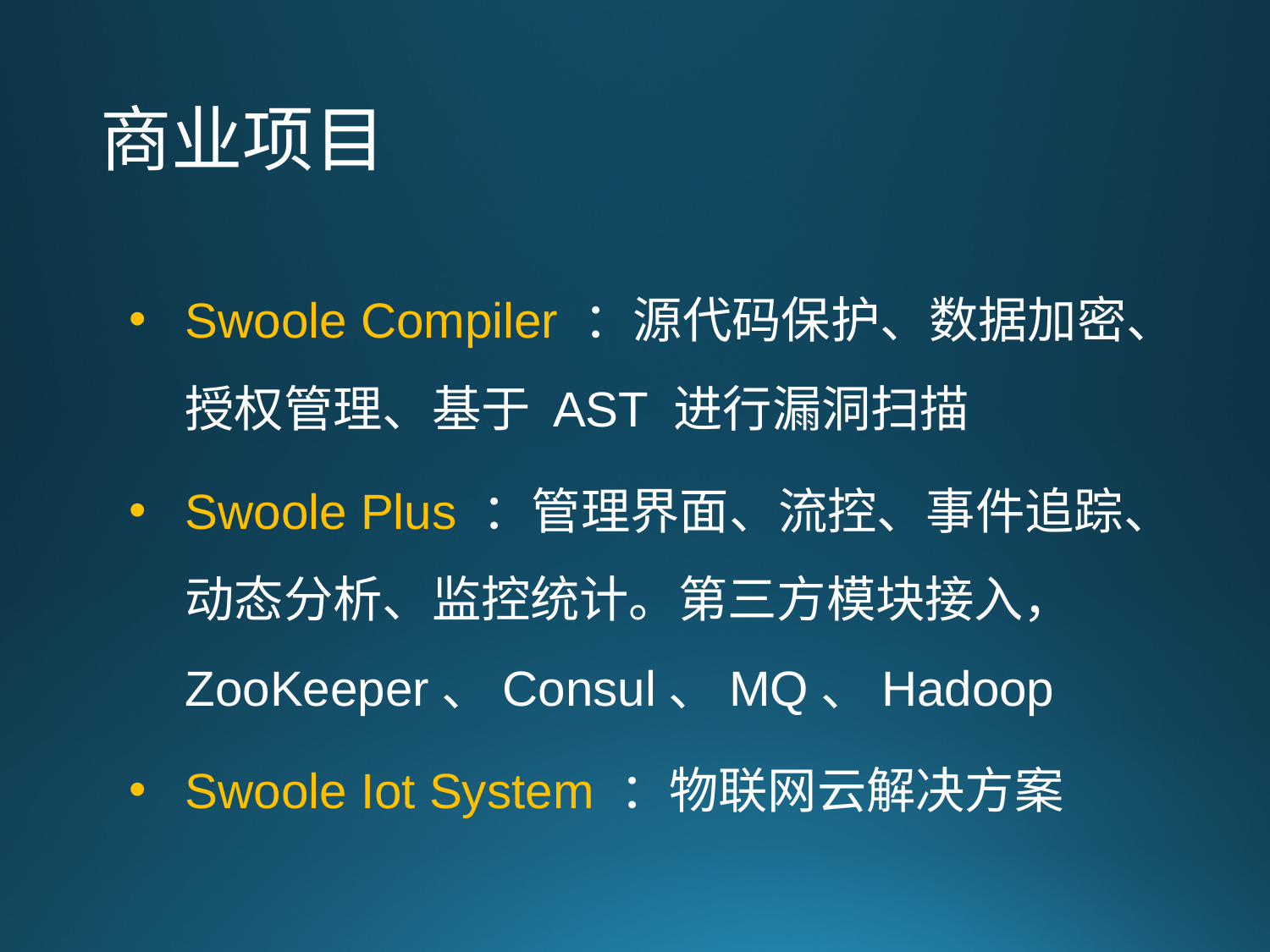

# 商业项目
Swoole Compiler ：源代码保护、数据加密、授权管理、基于 AST 进行漏洞扫描
Swoole Plus ：管理界面、流控、事件追踪、动态分析、监控统计。第三方模块接入， ZooKeeper、Consul、MQ、Hadoop
Swoole Iot System ：物联网云解决方案